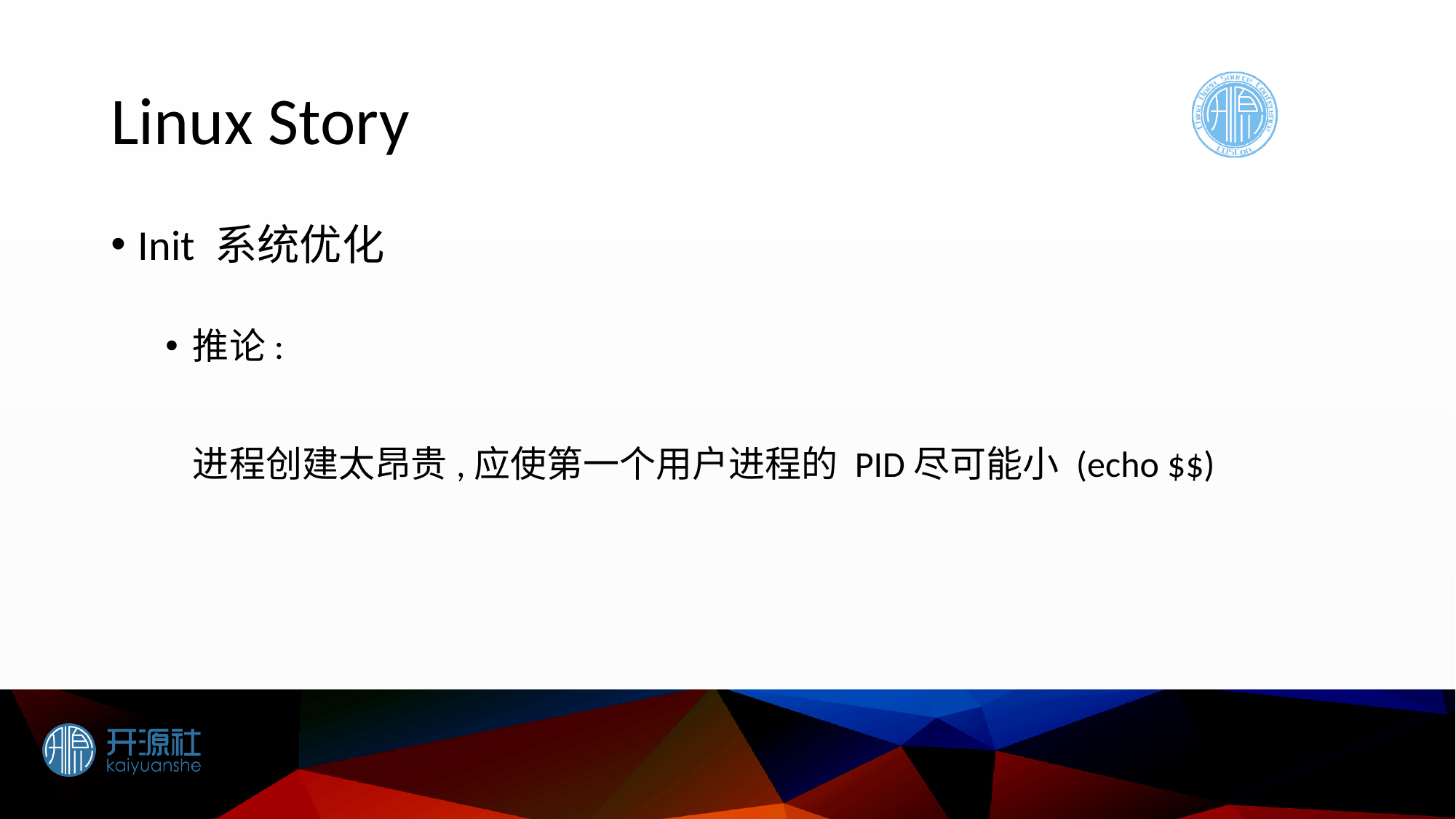

# Linux Story
Init 系统优化
推论:
进程创建太昂贵,应使第一个用户进程的 PID尽可能小 (echo $$)